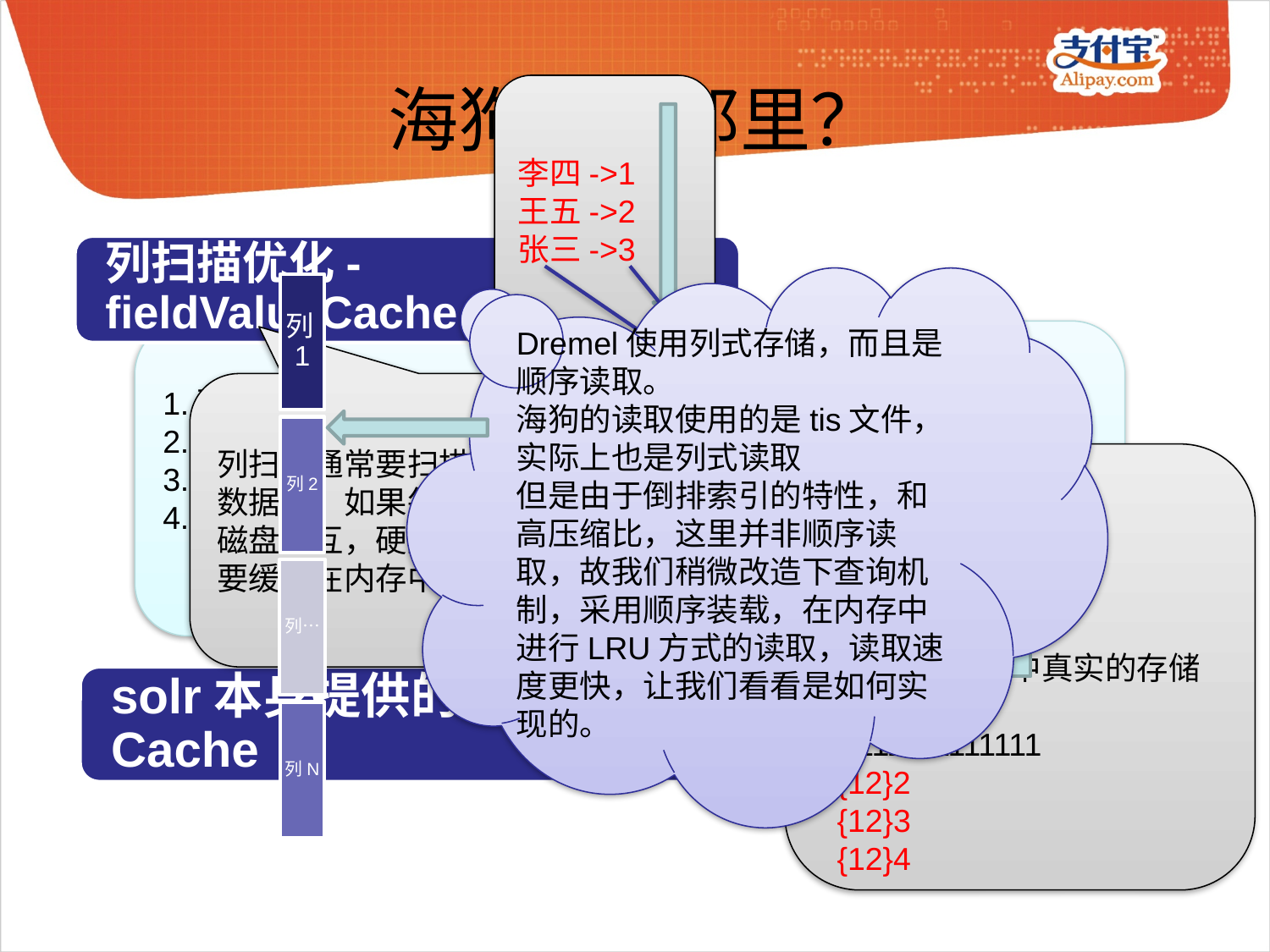

# 海狗快在那里？
李四->1
王五->2
张三->3

列扫描优化-fieldValueCache
Dremel使用列式存储，而且是顺序读取。
海狗的读取使用的是tis文件，实际上也是列式读取
但是由于倒排索引的特性，和高压缩比，这里并非顺序读取，故我们稍微改造下查询机制，采用顺序装载，在内存中进行LRU方式的读取，读取速度更快，让我们看看是如何实现的。
列1
列2
列…
列N
1.预先对每个列的值进行排序和排重，然后进行编号1,2,3....n
2.采用差值存储，每间隔128位创建一个关键帧(tii文件)
3.在内存中构建每个文档id对应field值的编号
4.根据编号以及关键帧将原始值还原

列扫描通常要扫描几亿到几十亿的数据集，如果每条记录的值都要跟磁盘交互，硬盘肯定受不了，故都要缓存在内存中

如果原始数据是
  1111111111111
  1111111111112
  1111111111113
  1111111111114
那么在倒排表中真实的存储为
  1111111111111
  {12}2
  {12}3
  {12}4
Doc1->1
Doc2->1
Doc3->2
->李四
->李四
->王五

solr本身提供的各种Cache